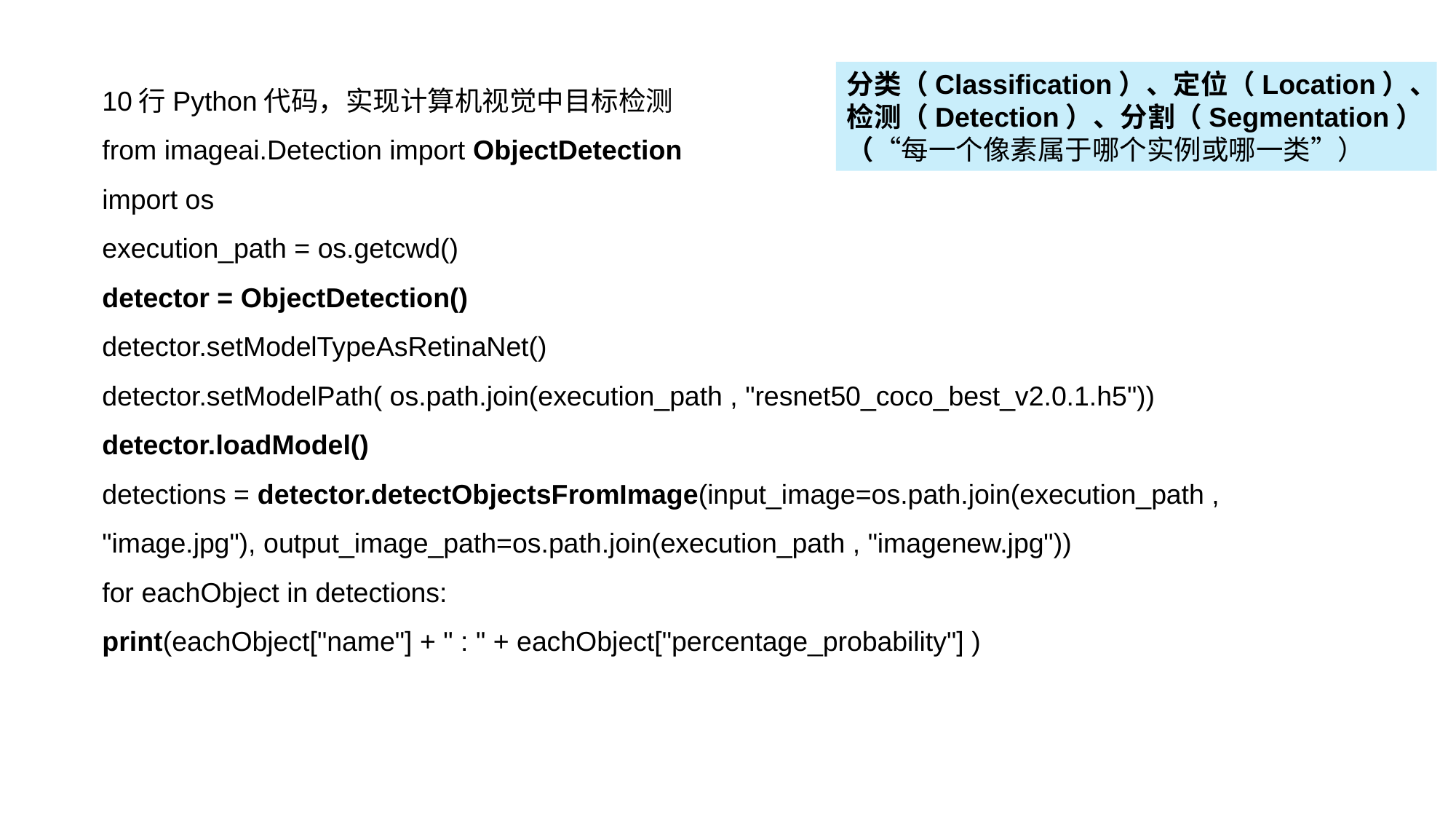

10行Python代码，实现计算机视觉中目标检测
from imageai.Detection import ObjectDetection
import os
execution_path = os.getcwd()
detector = ObjectDetection()
detector.setModelTypeAsRetinaNet()
detector.setModelPath( os.path.join(execution_path , "resnet50_coco_best_v2.0.1.h5"))
detector.loadModel()
detections = detector.detectObjectsFromImage(input_image=os.path.join(execution_path , "image.jpg"), output_image_path=os.path.join(execution_path , "imagenew.jpg"))
for eachObject in detections:
print(eachObject["name"] + " : " + eachObject["percentage_probability"] )
分类（Classification）、定位（Location）、检测（Detection）、分割（Segmentation）
（“每一个像素属于哪个实例或哪一类”）